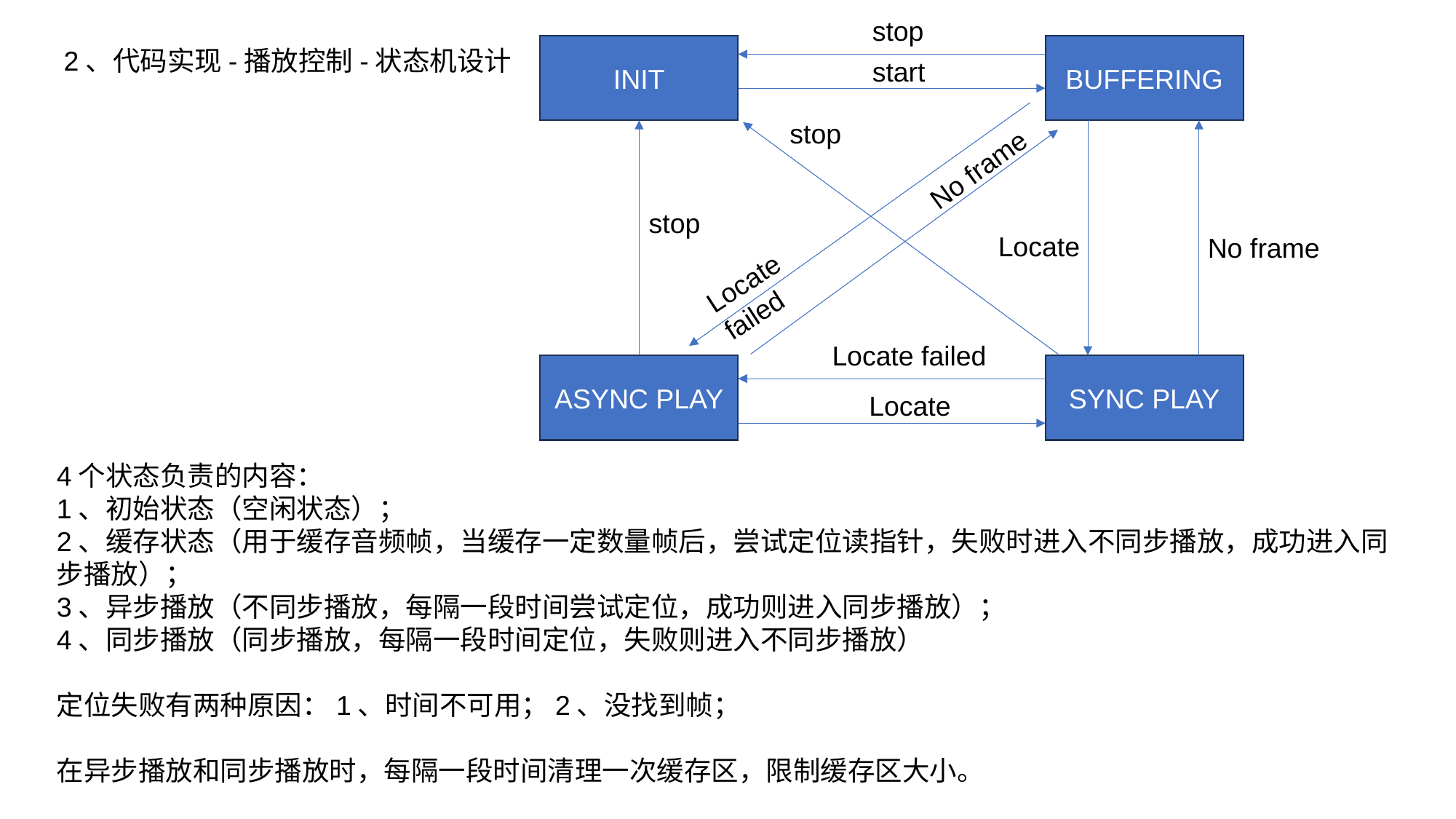

stop
INIT
BUFFERING
2、代码实现-播放控制-状态机设计
start
stop
No frame
stop
Locate
No frame
Locate failed
Locate failed
ASYNC PLAY
SYNC PLAY
Locate
4个状态负责的内容：
1、初始状态（空闲状态）；
2、缓存状态（用于缓存音频帧，当缓存一定数量帧后，尝试定位读指针，失败时进入不同步播放，成功进入同步播放）；
3、异步播放（不同步播放，每隔一段时间尝试定位，成功则进入同步播放）；
4、同步播放（同步播放，每隔一段时间定位，失败则进入不同步播放）

定位失败有两种原因：1、时间不可用；2、没找到帧；

在异步播放和同步播放时，每隔一段时间清理一次缓存区，限制缓存区大小。